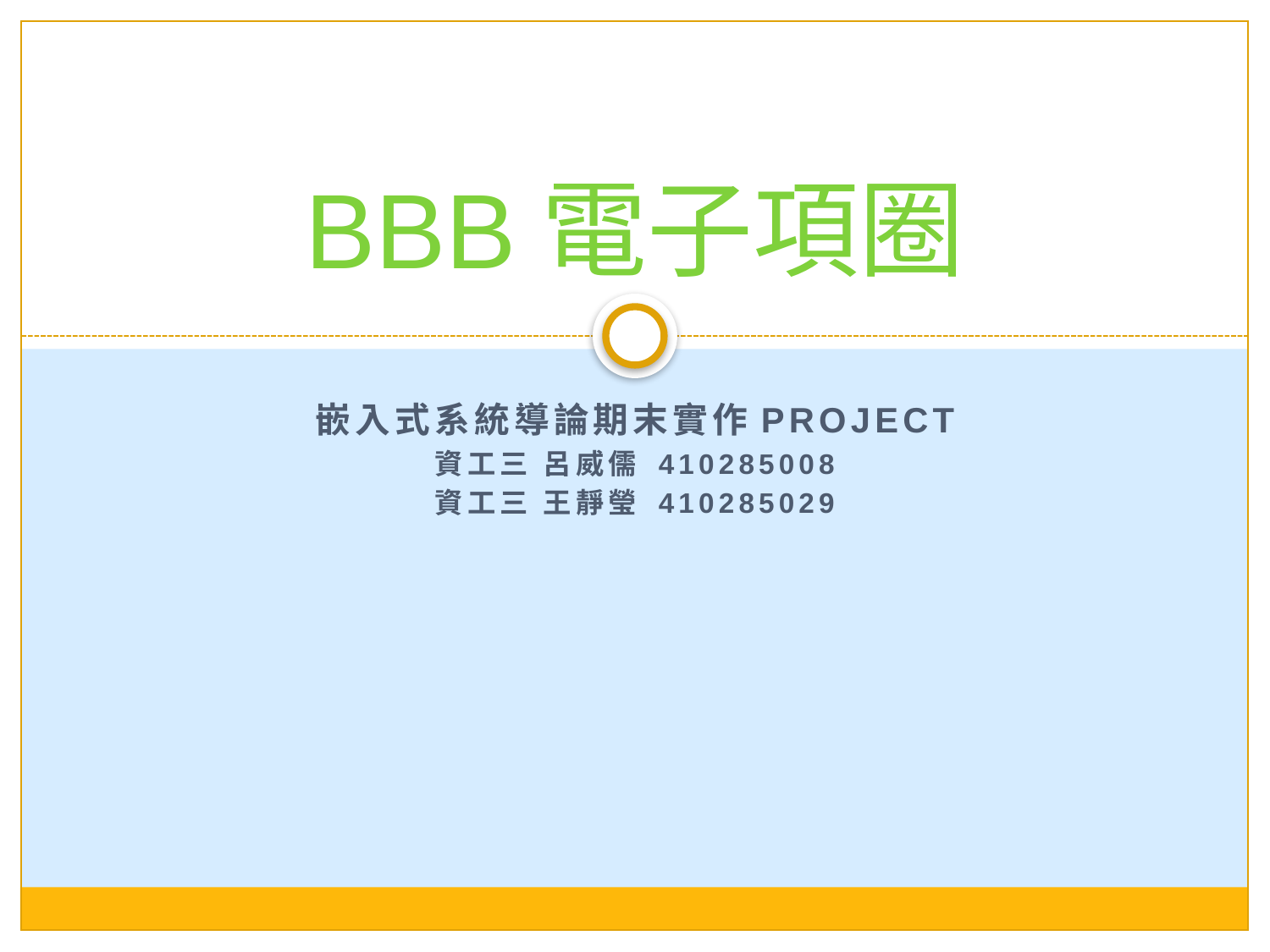

# BBB電子項圈
嵌入式系統導論期末實作project
資工三 呂威儒 410285008
資工三 王靜瑩 410285029